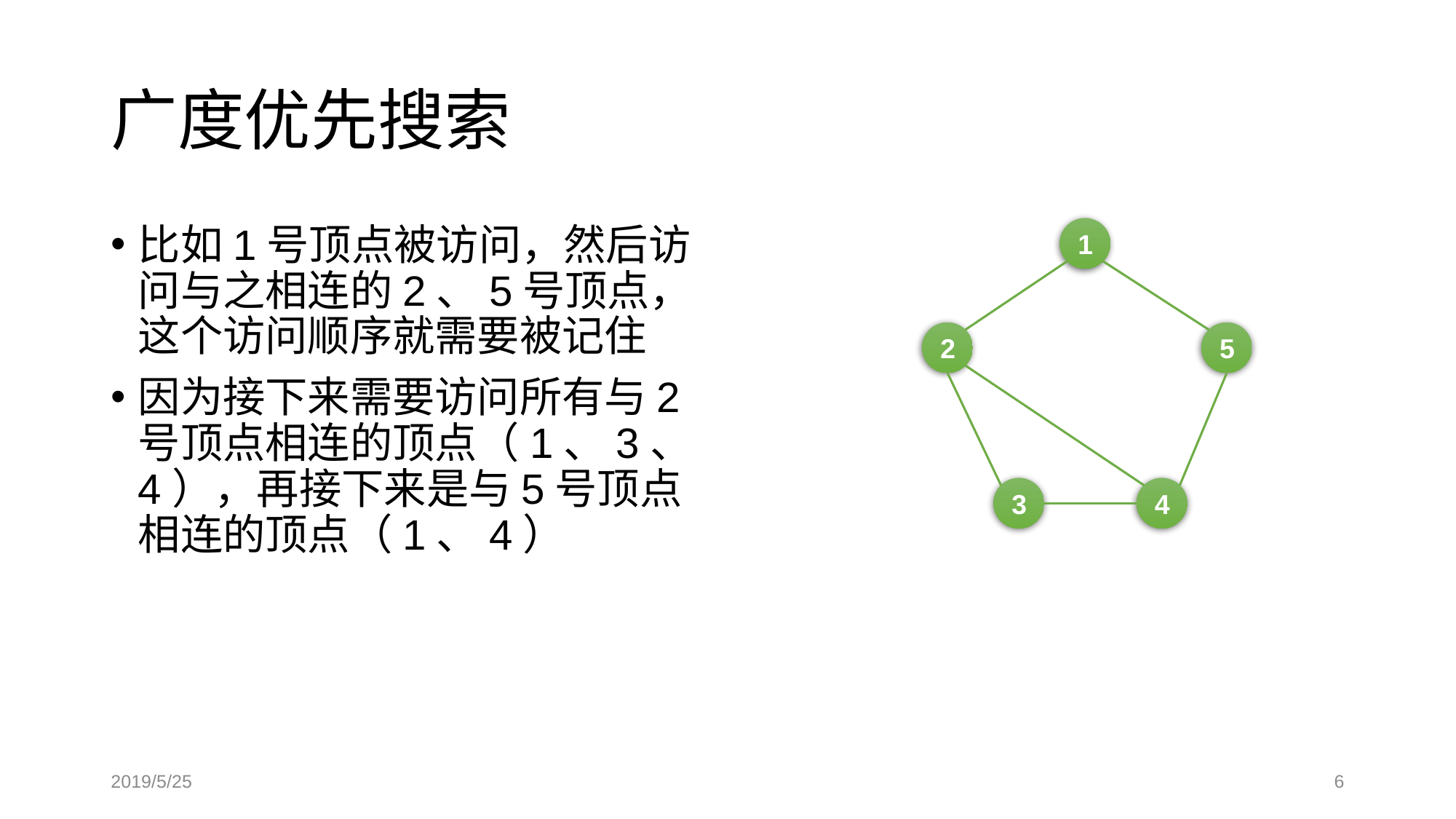

# 广度优先搜索
比如1号顶点被访问，然后访问与之相连的2、5号顶点，这个访问顺序就需要被记住
因为接下来需要访问所有与2号顶点相连的顶点（1、3、4），再接下来是与5号顶点相连的顶点（1、4）
1
5
2
3
4
2019/5/25
6